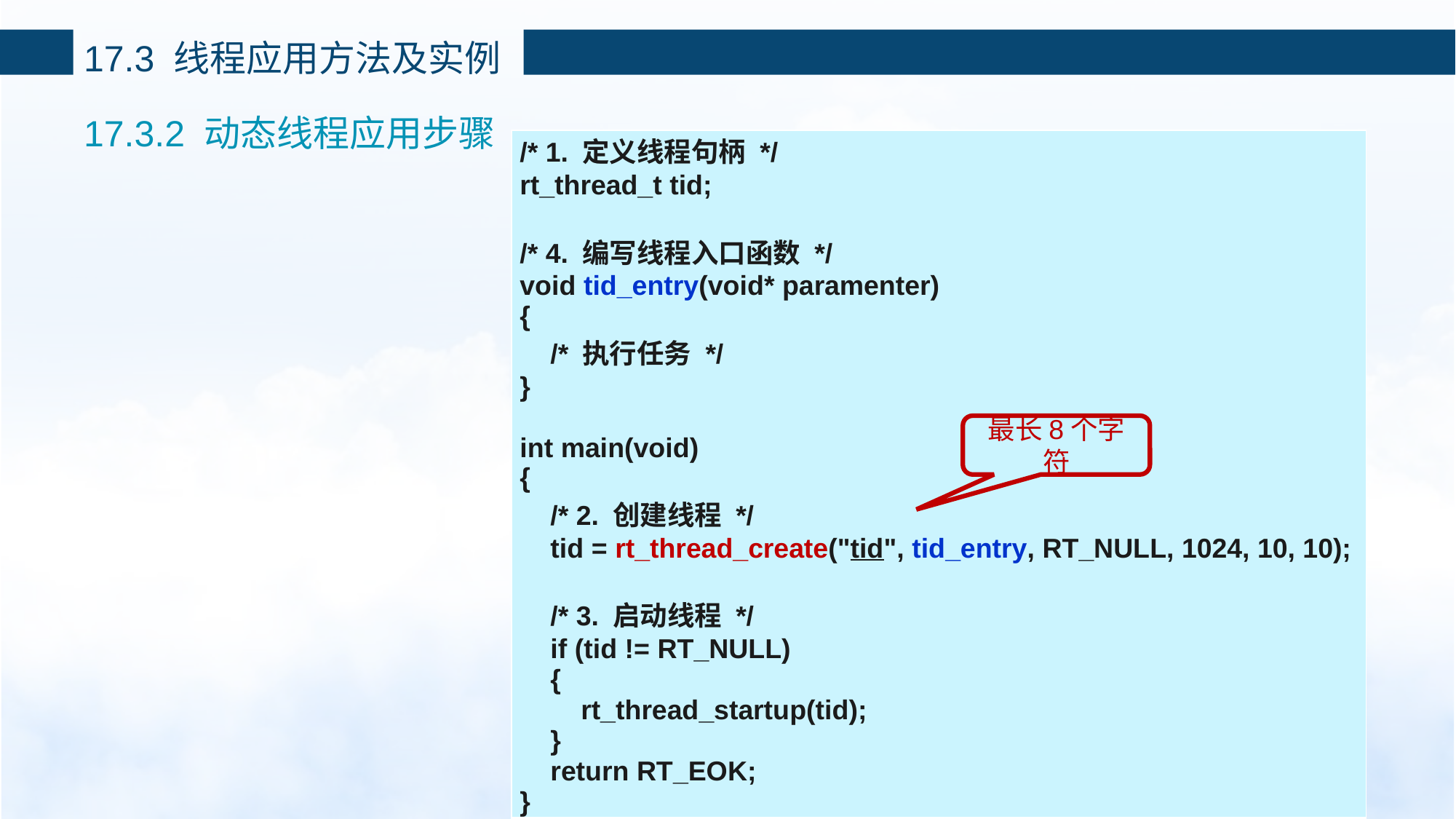

17.3 线程应用方法及实例

17.3.2 动态线程应用步骤
| /\* 1. 定义线程句柄 \*/ rt\_thread\_t tid;   /\* 4. 编写线程入口函数 \*/ void tid\_entry(void\* paramenter) { /\* 执行任务 \*/ }   int main(void) { /\* 2. 创建线程 \*/ tid = rt\_thread\_create("tid", tid\_entry, RT\_NULL, 1024, 10, 10); /\* 3. 启动线程 \*/ if (tid != RT\_NULL) { rt\_thread\_startup(tid); } return RT\_EOK; } |
| --- |
最长8个字符